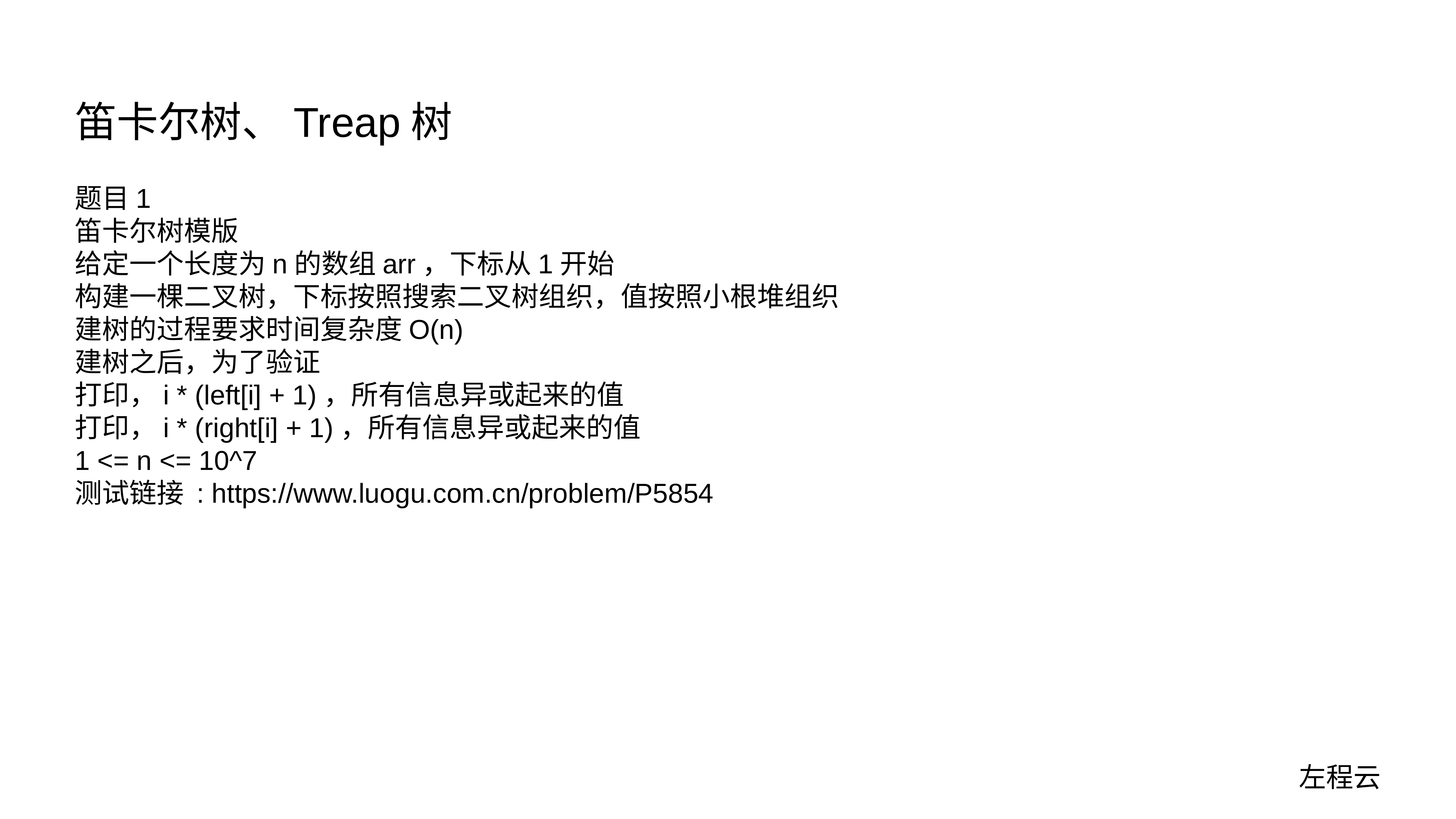

# 笛卡尔树、Treap树
题目1
笛卡尔树模版
给定一个长度为n的数组arr，下标从1开始
构建一棵二叉树，下标按照搜索二叉树组织，值按照小根堆组织
建树的过程要求时间复杂度O(n)
建树之后，为了验证
打印，i * (left[i] + 1)，所有信息异或起来的值
打印，i * (right[i] + 1)，所有信息异或起来的值
1 <= n <= 10^7
测试链接 : https://www.luogu.com.cn/problem/P5854
左程云